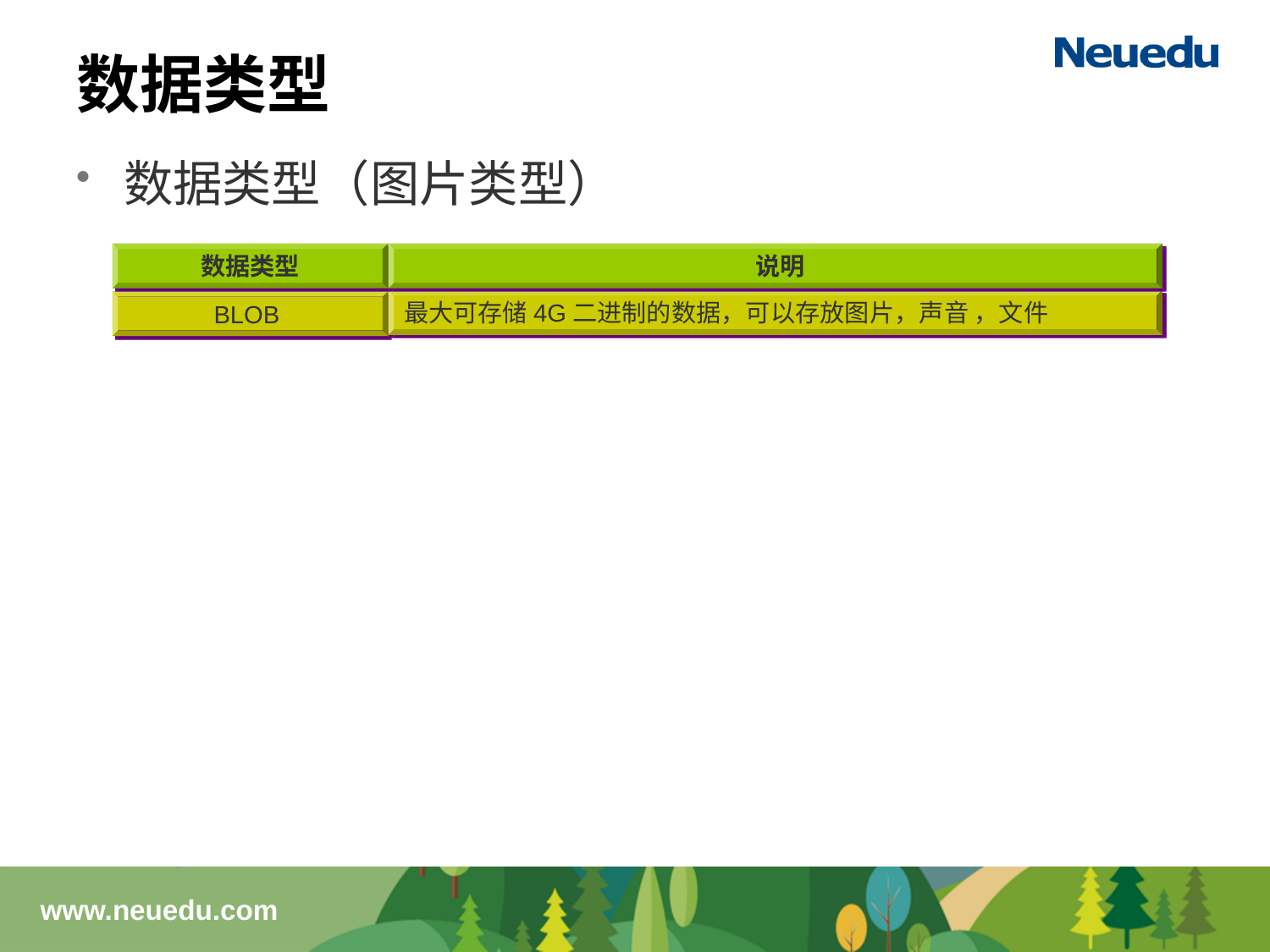

# 数据类型
数据类型（图片类型）

数据类型
说明
最大可存储4G二进制的数据，可以存放图片，声音 ，文件
BLOB